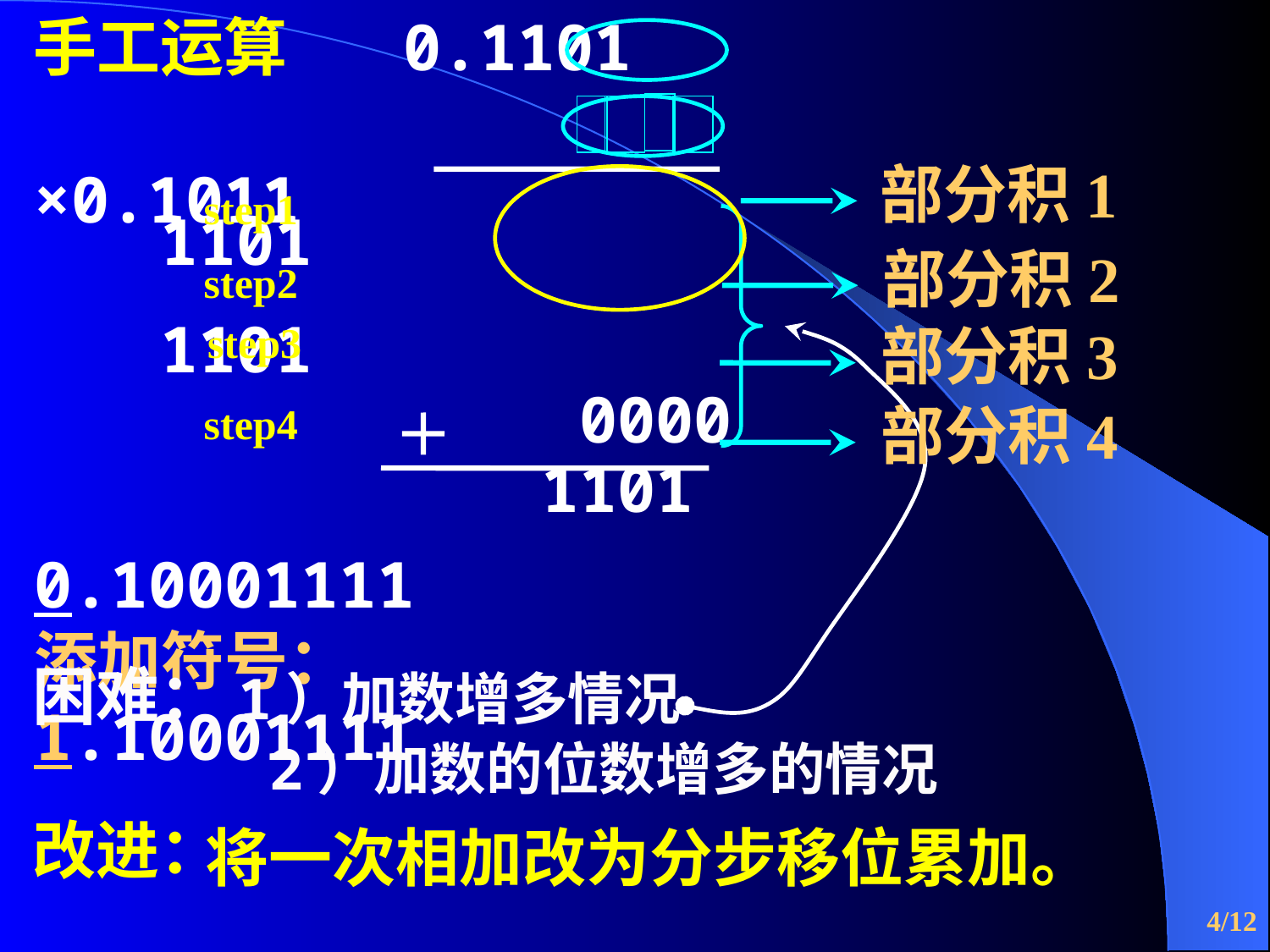

手工运算       0.1101
             ×0.1011

部分积1

step1
             1101
            1101
           0000
          1101

部分积2

step2
step3
部分积3

部分积4

step4

           0.10001111
添加符号： 1.10001111

困难：1）加数增多情况
       2）加数的位数增多的情况
改进：
将一次相加改为分步移位累加。
4/12